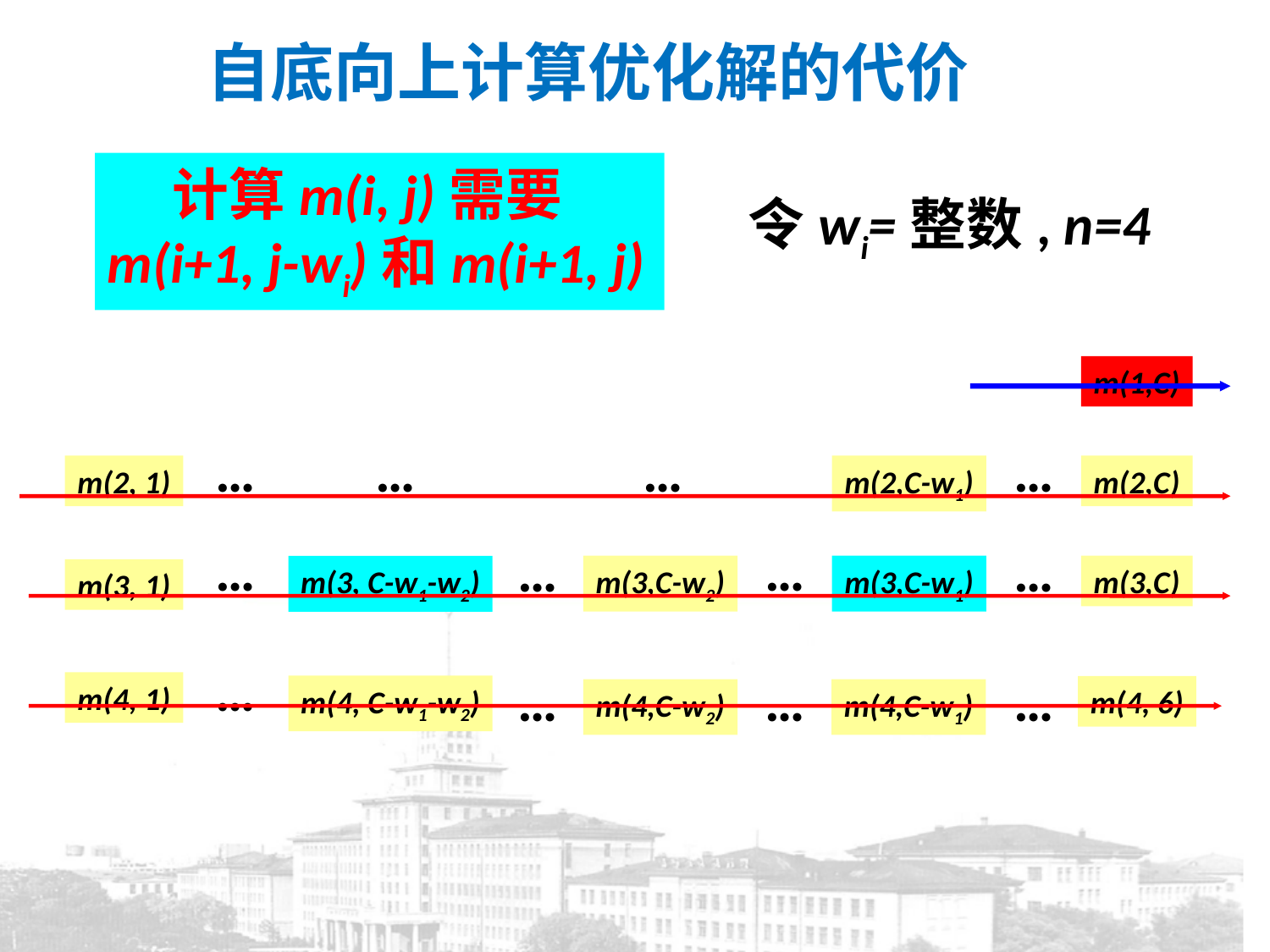

自底向上计算优化解的代价
    计算m(i, j)需要
m(i+1, j-wi)和m(i+1, j)
令wi=整数, n=4
m(1,C)

…
…
…
…
m(2, 1)
m(2,C-w1)
m(2,C)

…
…
…
…
m(3,C-w2)
m(3,C-w1)
m(3,C)
m(3, C-w1-w2)
m(3, 1)

…
…
…
…
m(4, 1)
m(4, C-w1-w2)
m(4, 6)
m(4,C-w2)
m(4,C-w1)